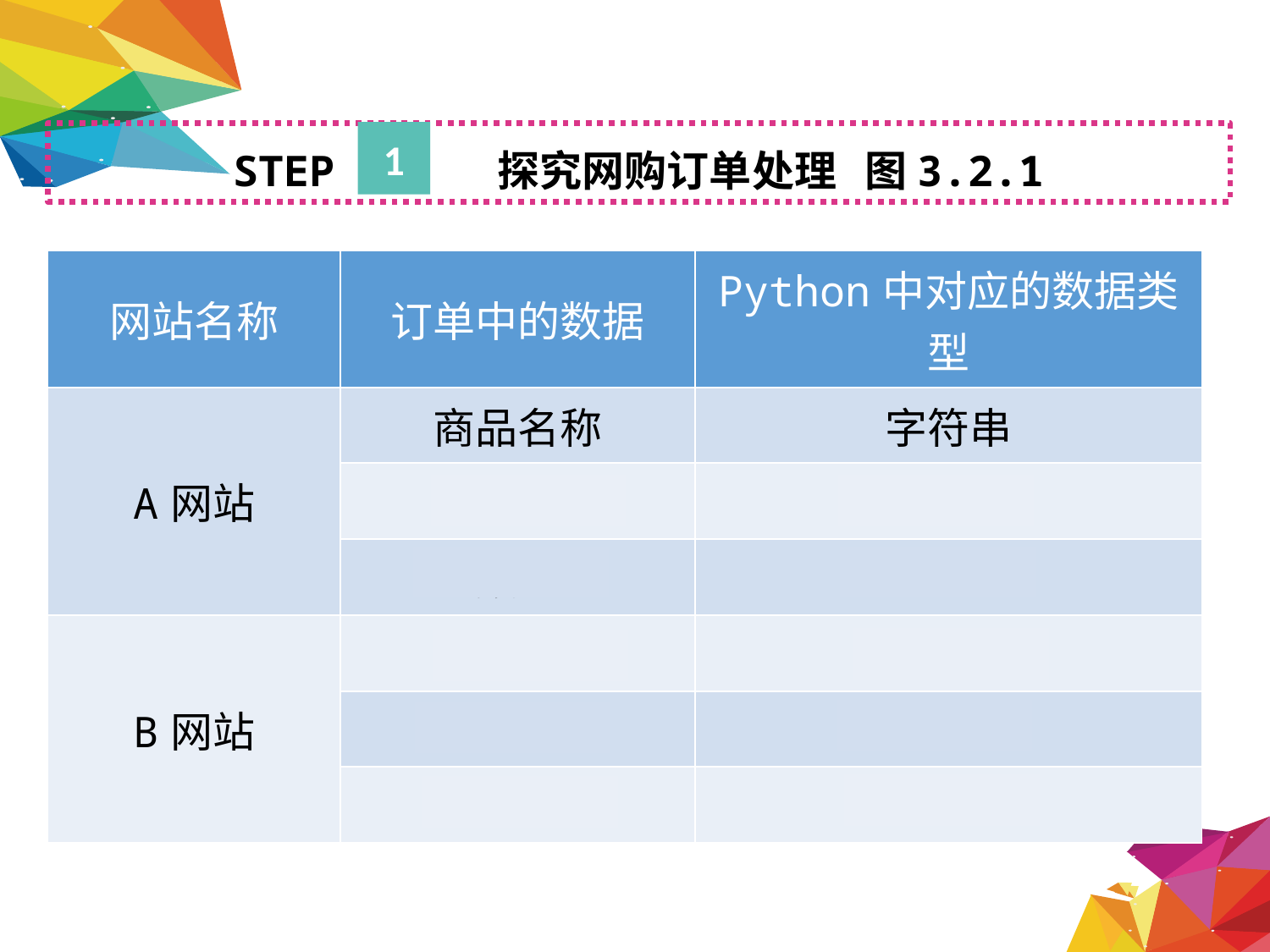

1
STEP      探究网购订单处理   图3.2.1
| 网站名称 | 订单中的数据 | Python中对应的数据类型 |
| --- | --- | --- |
| A网站 | 商品名称 | 字符串 |
|  | 单价 | 浮点型 |
|  | 数量 | 整型 |
| B网站 | 商品名称 | 字符型 |
|  | 数量 | 整型 |
|  | 价格 | 浮点型 |